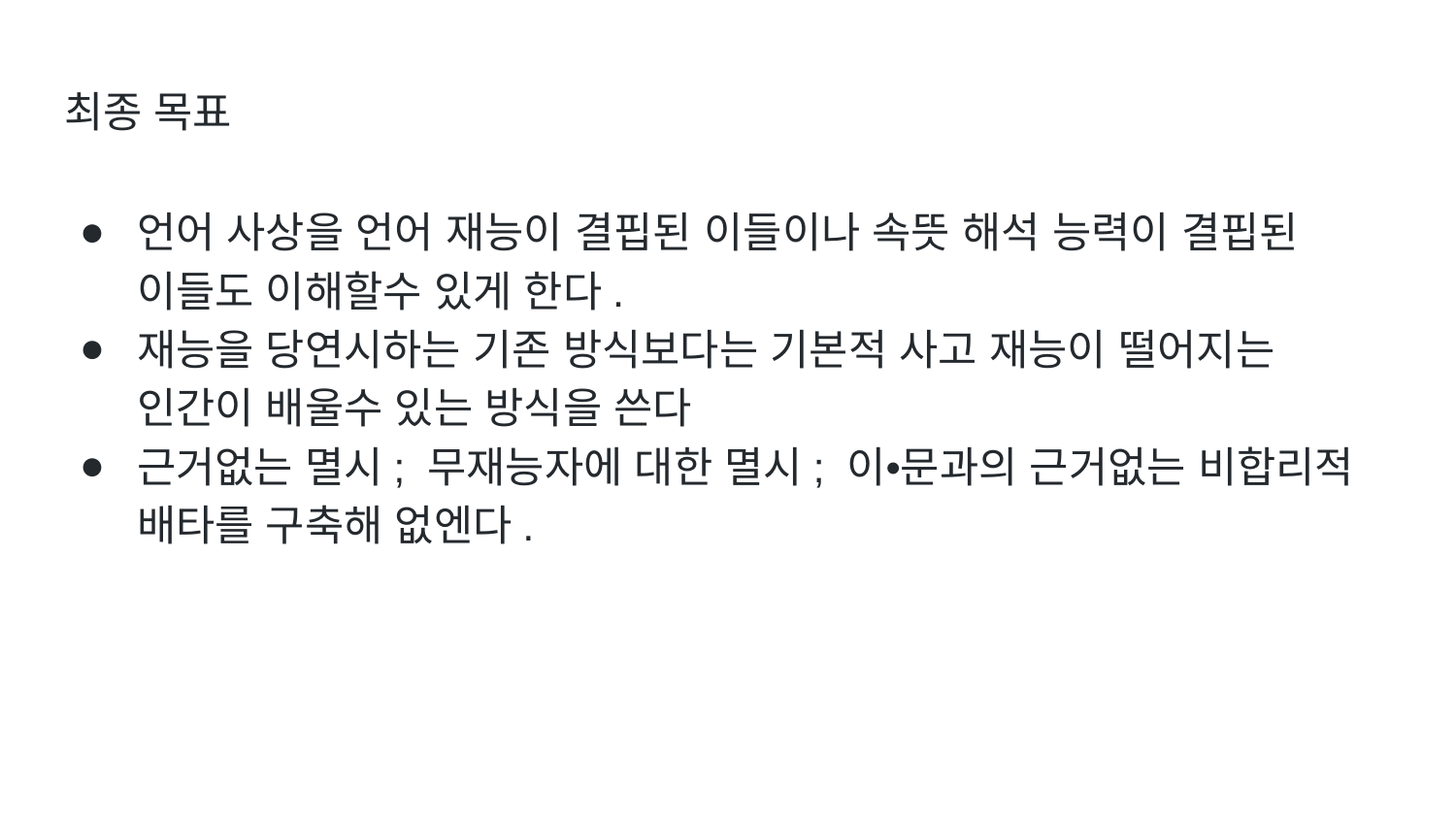

# 최종 목표
언어 사상을 언어 재능이 결핍된 이들이나 속뜻 해석 능력이 결핍된 이들도 이해할수 있게 한다.
재능을 당연시하는 기존 방식보다는 기본적 사고 재능이 떨어지는 인간이 배울수 있는 방식을 쓴다
근거없는 멸시; 무재능자에 대한 멸시; 이•문과의 근거없는 비합리적 배타를 구축해 없엔다.